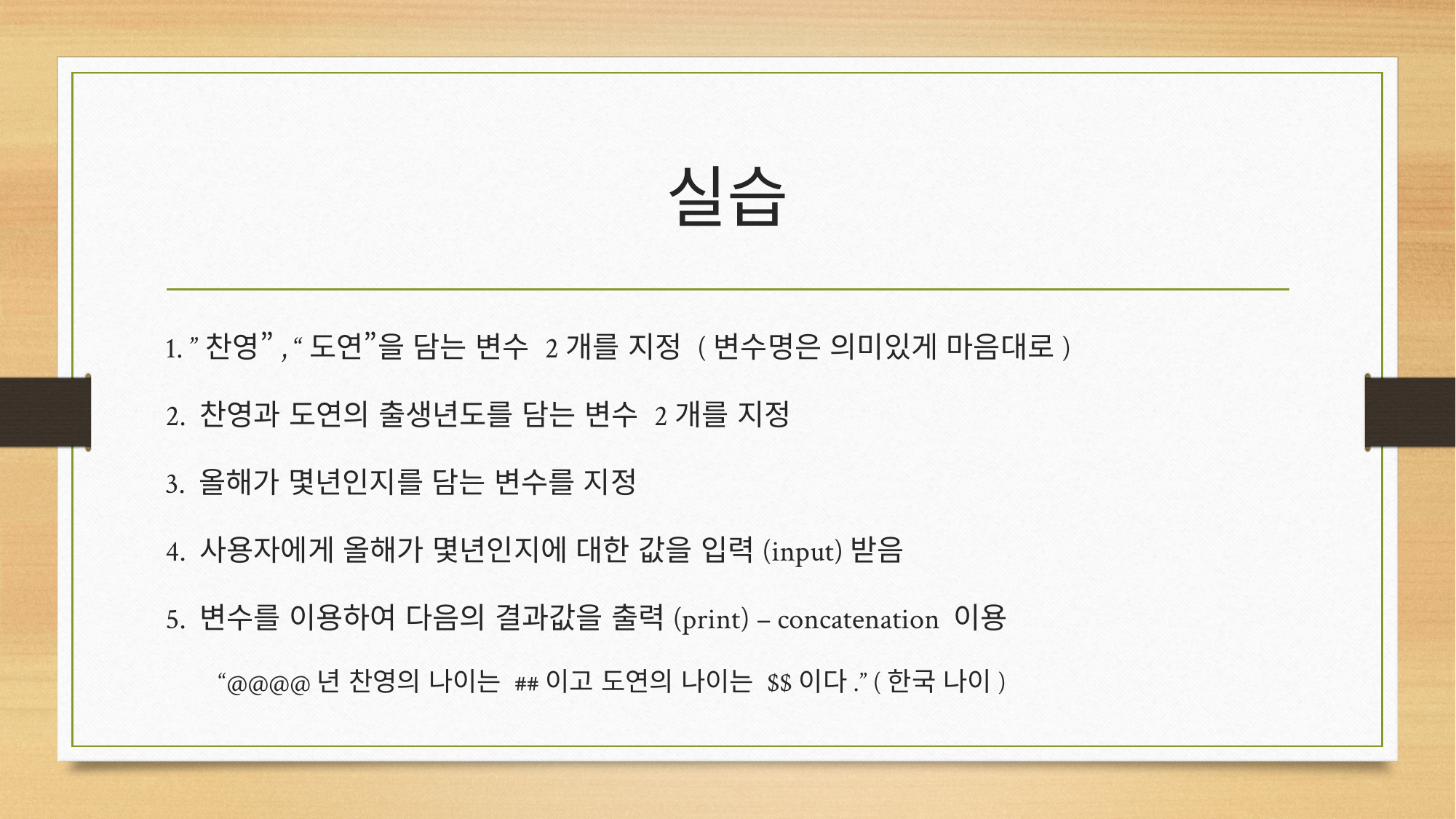

# 실습
1. ”찬영”, “도연”을 담는 변수 2개를 지정 (변수명은 의미있게 마음대로)
2. 찬영과 도연의 출생년도를 담는 변수 2개를 지정
3. 올해가 몇년인지를 담는 변수를 지정
4. 사용자에게 올해가 몇년인지에 대한 값을 입력(input)받음
5. 변수를 이용하여 다음의 결과값을 출력(print) – concatenation 이용
“@@@@년 찬영의 나이는 ##이고 도연의 나이는 $$이다.” (한국 나이)